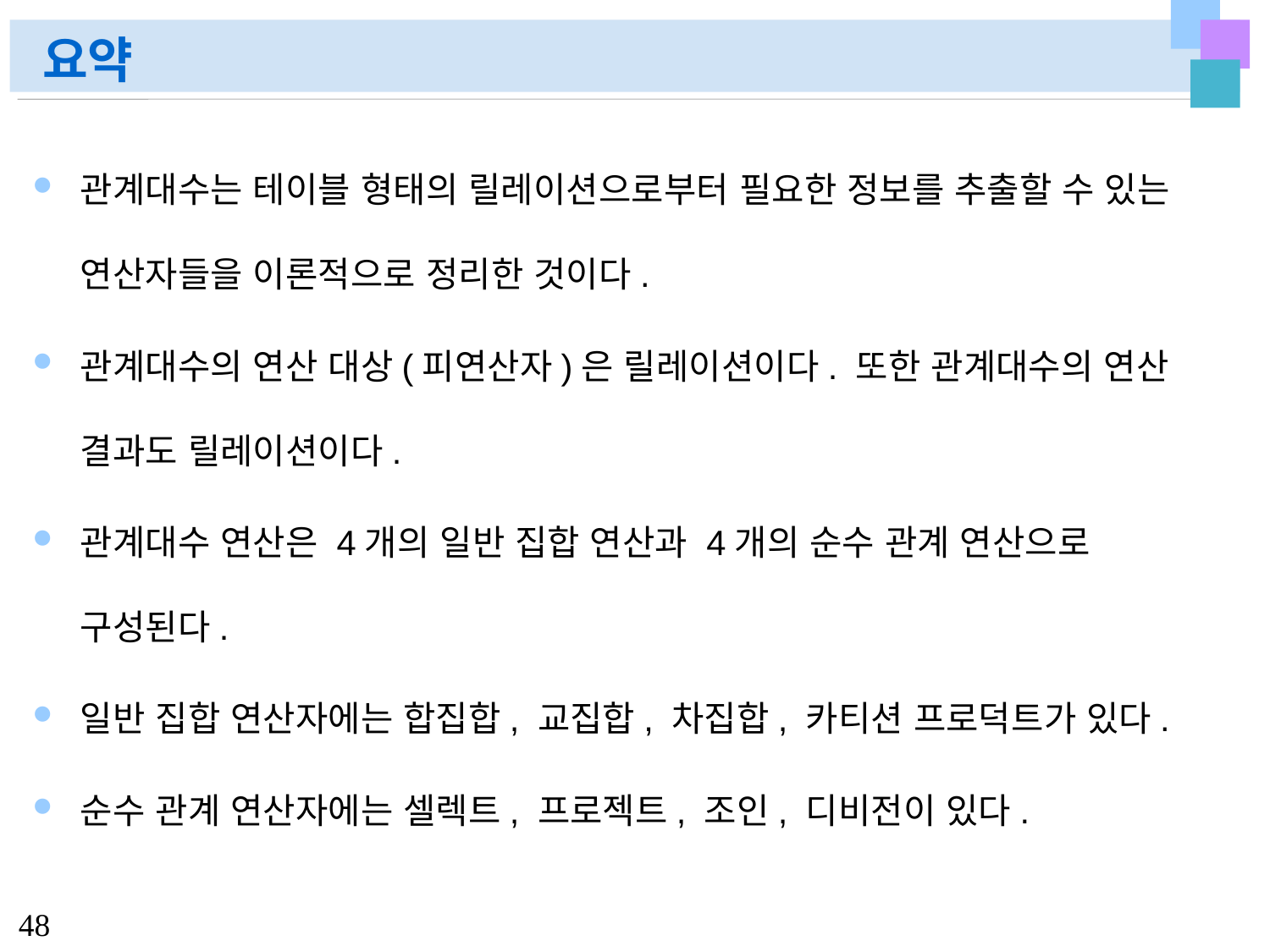

# 요약
관계대수는 테이블 형태의 릴레이션으로부터 필요한 정보를 추출할 수 있는 연산자들을 이론적으로 정리한 것이다.
관계대수의 연산 대상(피연산자)은 릴레이션이다. 또한 관계대수의 연산 결과도 릴레이션이다.
관계대수 연산은 4개의 일반 집합 연산과 4개의 순수 관계 연산으로 구성된다.
일반 집합 연산자에는 합집합, 교집합, 차집합, 카티션 프로덕트가 있다.
순수 관계 연산자에는 셀렉트, 프로젝트, 조인, 디비전이 있다.